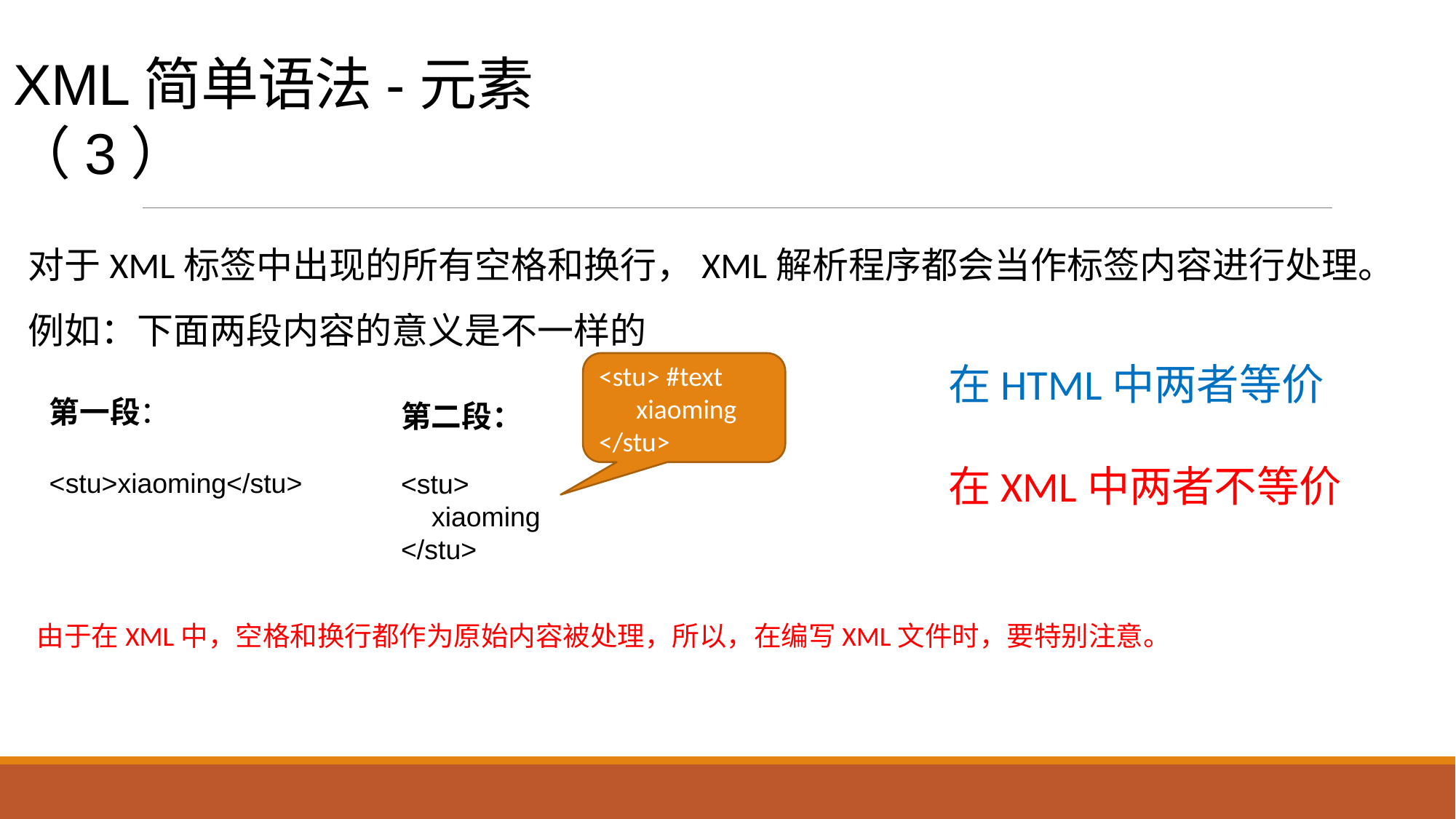

# XML简单语法-元素（3）
对于XML标签中出现的所有空格和换行，XML解析程序都会当作标签内容进行处理。例如：下面两段内容的意义是不一样的
在HTML中两者等价

在XML中两者不等价
<stu> #text
      xiaoming
</stu>
第一段：

<stu>xiaoming</stu>
第二段：

<stu>
    xiaoming
</stu>
由于在XML中，空格和换行都作为原始内容被处理，所以，在编写XML文件时，要特别注意。